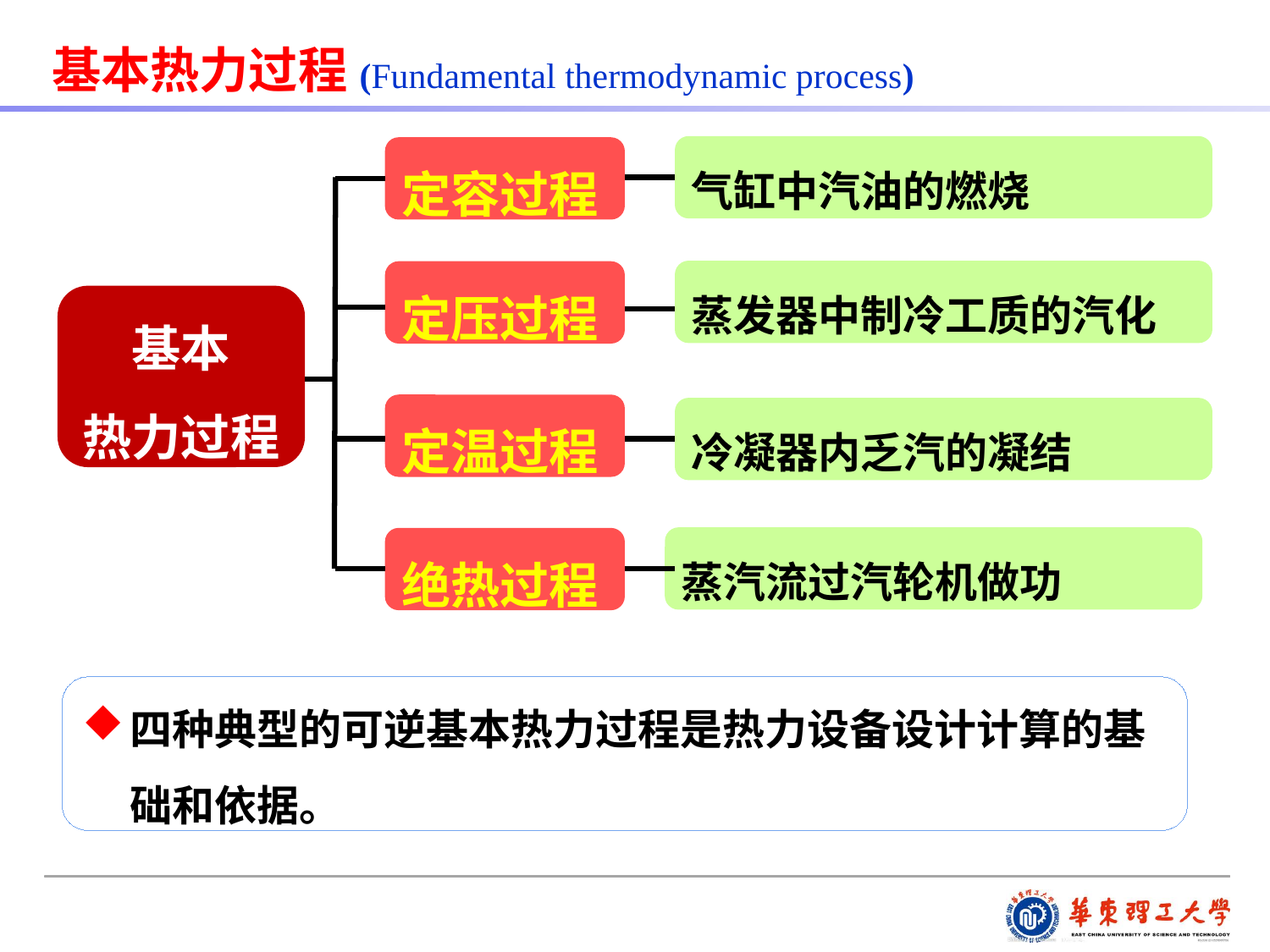

基本热力过程(Fundamental thermodynamic process)
气缸中汽油的燃烧
定容过程
蒸发器中制冷工质的汽化
定压过程
基本
热力过程
定温过程
冷凝器内乏汽的凝结
蒸汽流过汽轮机做功
绝热过程
四种典型的可逆基本热力过程是热力设备设计计算的基础和依据。